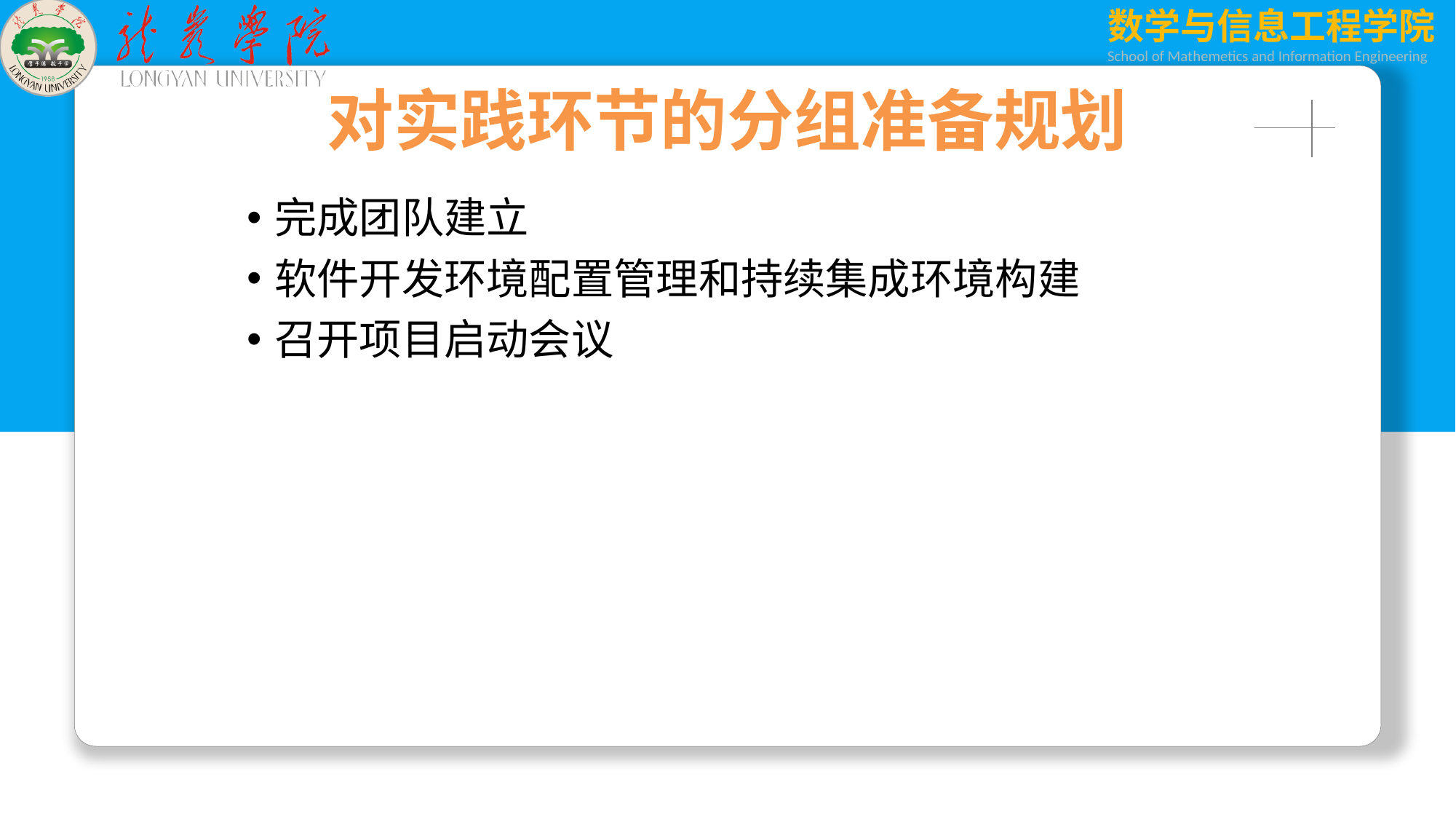

# 对实践环节的分组准备规划
完成团队建立
软件开发环境配置管理和持续集成环境构建
召开项目启动会议